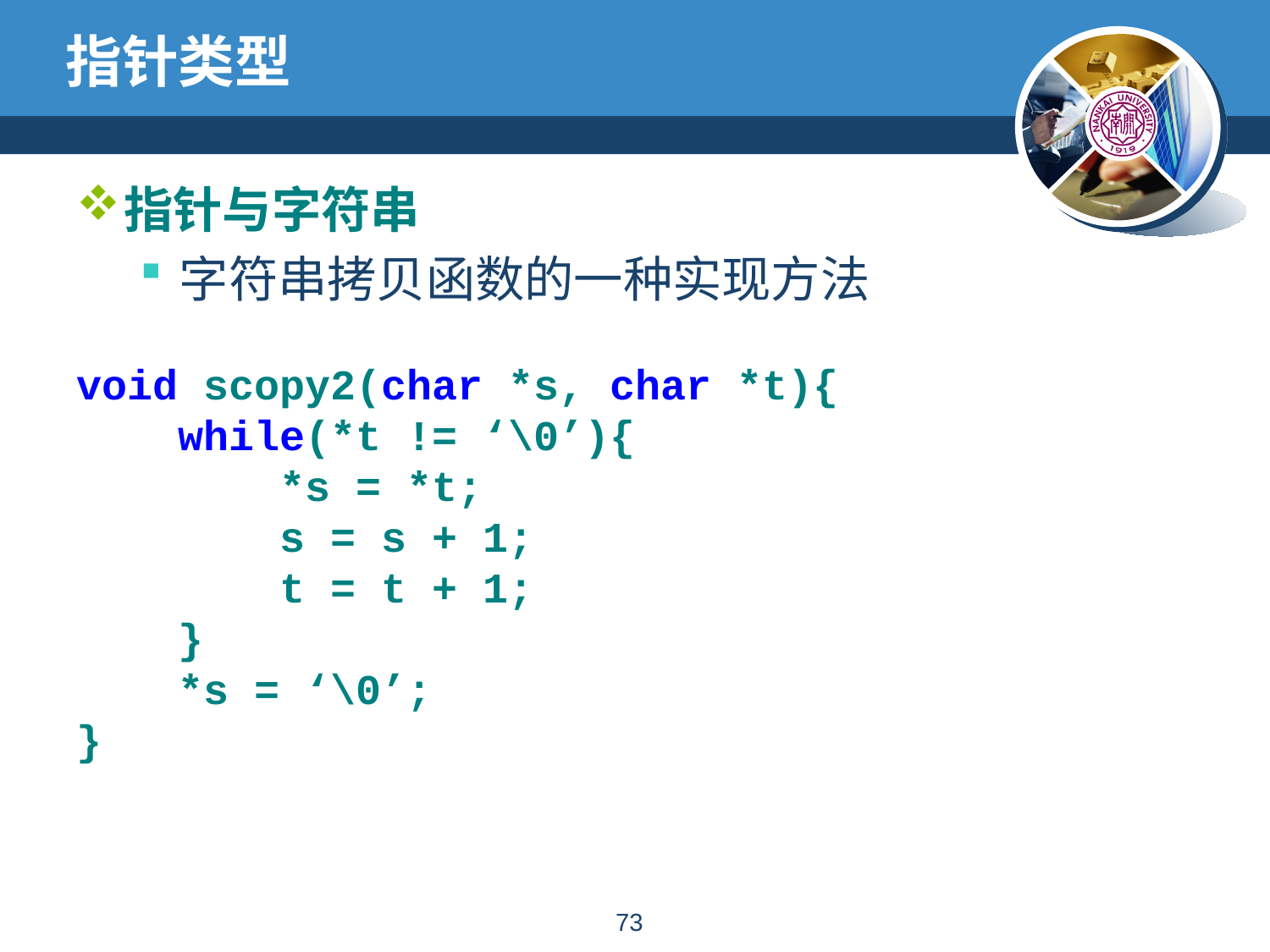

# 指针类型
指针与字符串
字符串拷贝函数的一种实现方法

void scopy2(char *s, char *t){
    while(*t != ‘\0’){
        *s = *t;
        s = s + 1;
        t = t + 1;
    }
    *s = ‘\0’;
}
73